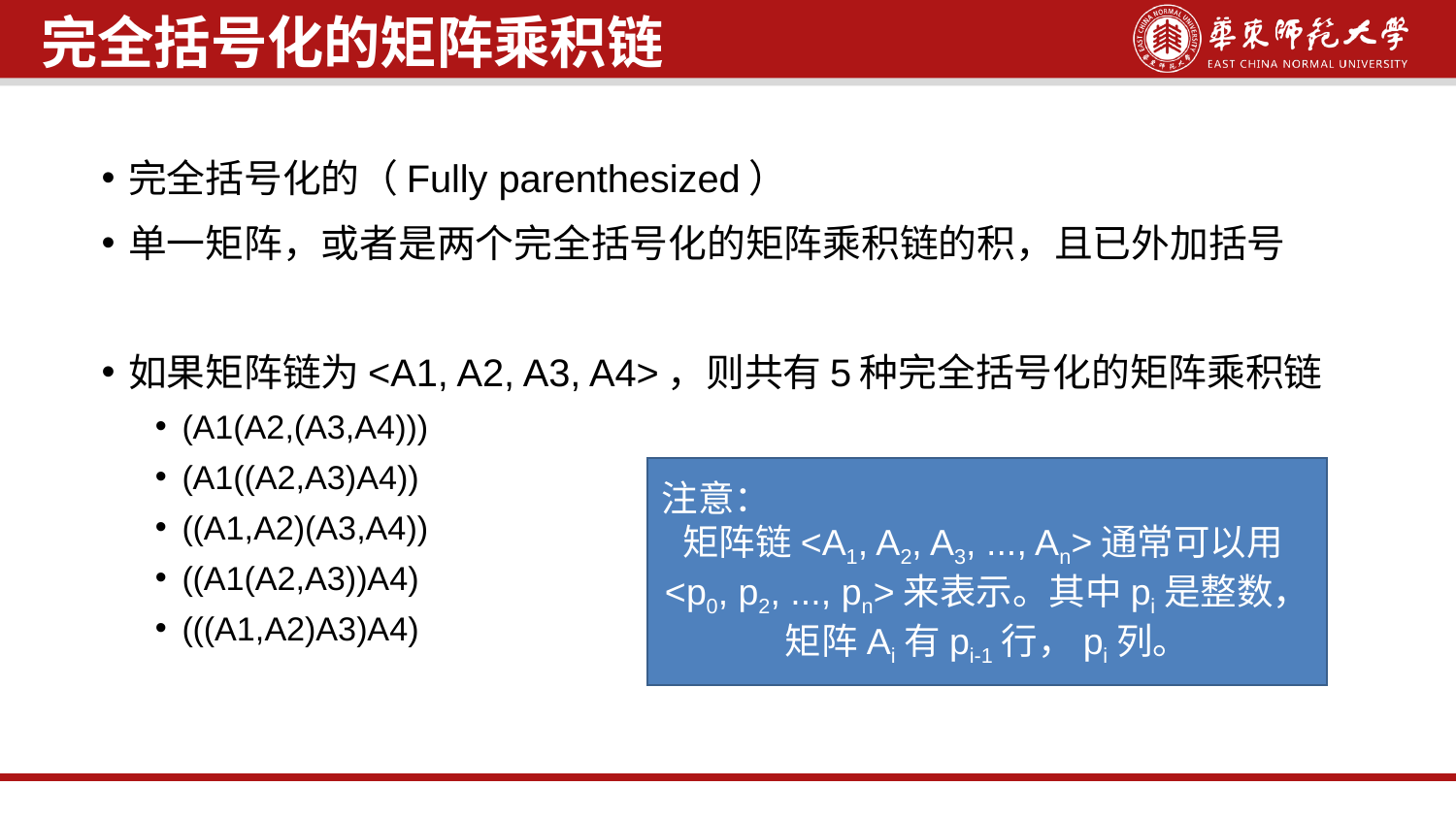

完全括号化的矩阵乘积链
完全括号化的（Fully parenthesized）
单一矩阵，或者是两个完全括号化的矩阵乘积链的积，且已外加括号

如果矩阵链为<A1, A2, A3, A4>，则共有5种完全括号化的矩阵乘积链
(A1(A2,(A3,A4)))
(A1((A2,A3)A4))
((A1,A2)(A3,A4))
((A1(A2,A3))A4)
(((A1,A2)A3)A4)
注意：
矩阵链<A1, A2, A3, ..., An>通常可以用<p0, p2, ..., pn>来表示。其中pi是整数，矩阵Ai有pi-1行，pi列。